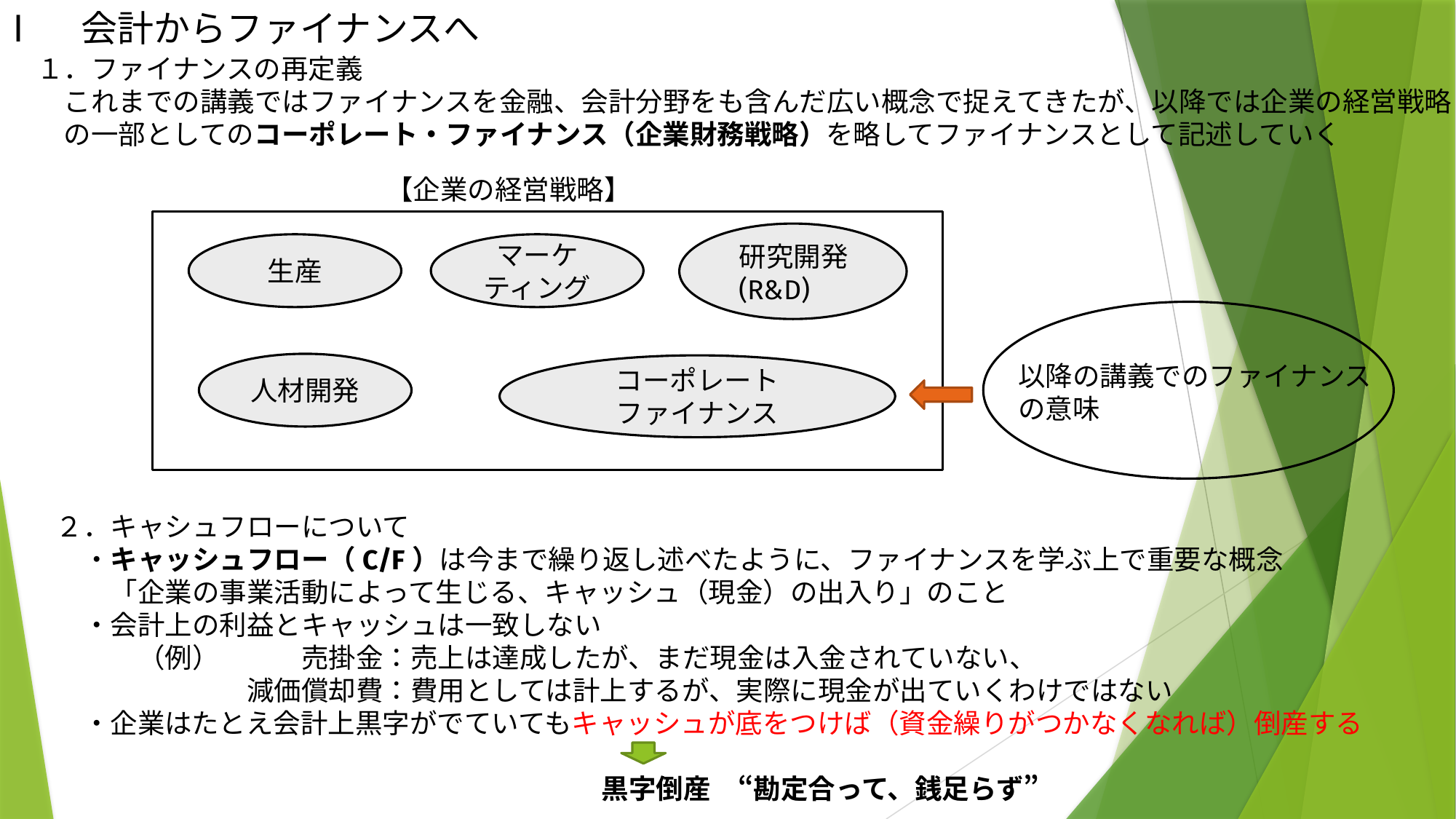

Ⅰ　会計からファイナンスへ
１．ファイナンスの再定義
　これまでの講義ではファイナンスを金融、会計分野をも含んだ広い概念で捉えてきたが、以降では企業の経営戦略
　の一部としてのコーポレート・ファイナンス（企業財務戦略）を略してファイナンスとして記述していく
【企業の経営戦略】
)

生産
マーケティング
研究開発
(R&D)

人材開発
以降の講義でのファイナンス
の意味

コーポレート
ファイナンス

２．キャシュフローについて
　・キャッシュフロー（C/F）は今まで繰り返し述べたように、ファイナンスを学ぶ上で重要な概念
　　「企業の事業活動によって生じる、キャッシュ（現金）の出入り」のこと
　・会計上の利益とキャッシュは一致しない
　　　（例）　　　売掛金：売上は達成したが、まだ現金は入金されていない、
　　　　　　　減価償却費：費用としては計上するが、実際に現金が出ていくわけではない
　・企業はたとえ会計上黒字がでていてもキャッシュが底をつけば（資金繰りがつかなくなれば）倒産する

　　　　　　　　　　　　　　　　　　　　黒字倒産　“勘定合って、銭足らず”